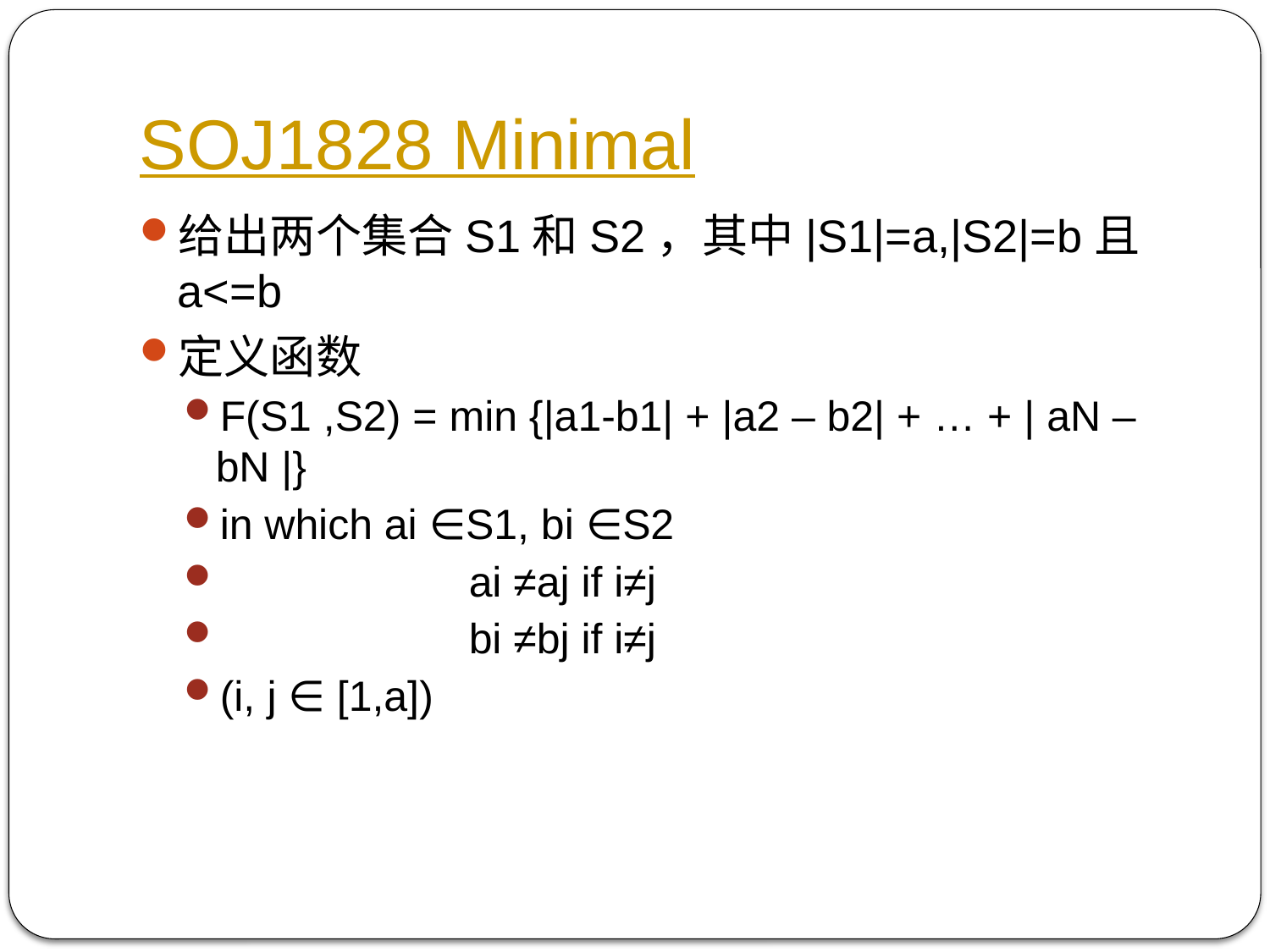

# SOJ1828 Minimal
给出两个集合S1和S2，其中|S1|=a,|S2|=b且a<=b
定义函数
F(S1 ,S2) = min {|a1-b1| + |a2 – b2| + … + | aN –bN |}
in which ai ∈S1, bi ∈S2
                     ai ≠aj if i≠j
                     bi ≠bj if i≠j
(i, j ∈ [1,a])